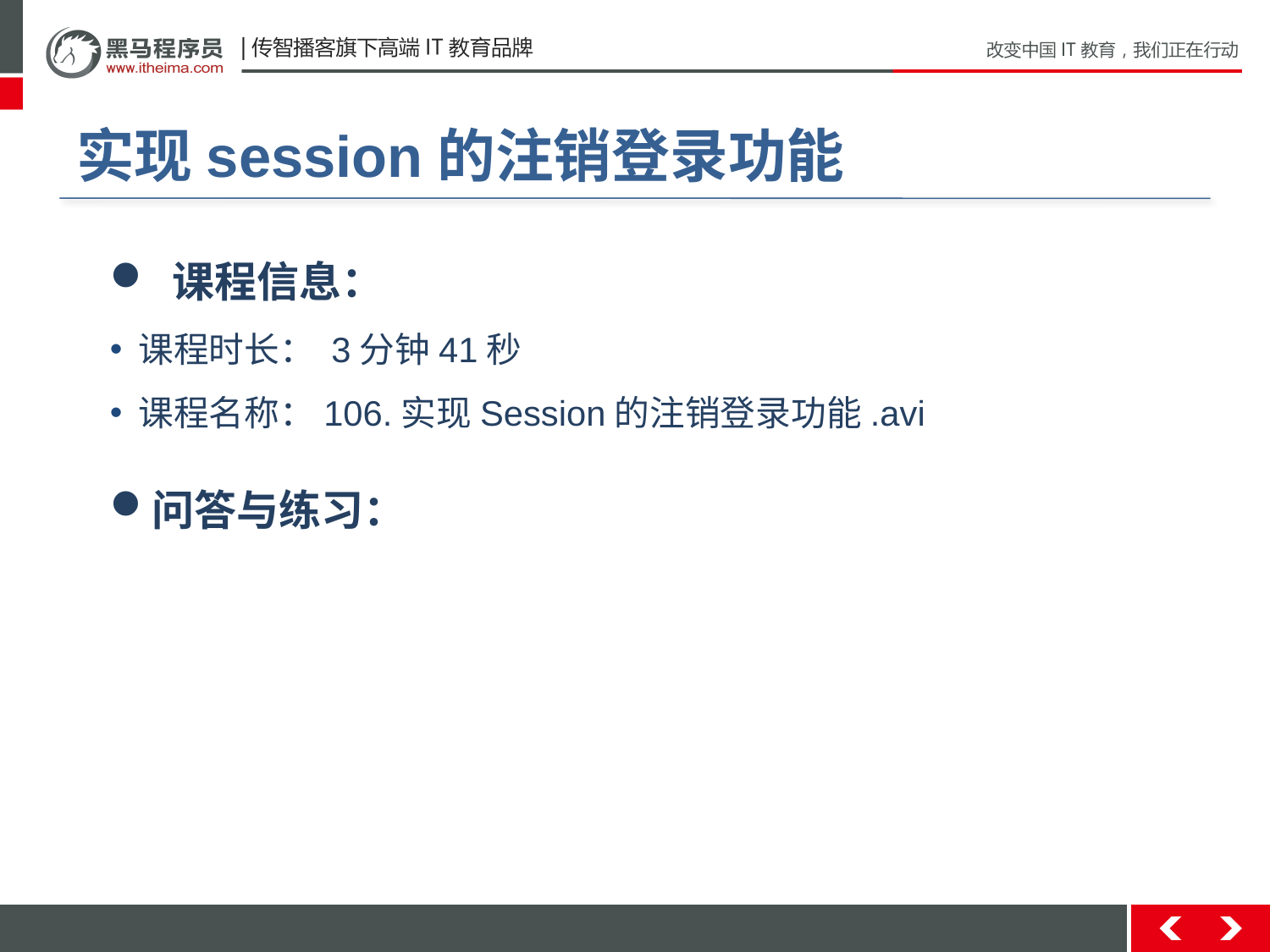

# 实现session的注销登录功能
 课程信息：
 课程时长： 3分钟41秒
 课程名称：106.实现Session的注销登录功能.avi
问答与练习：